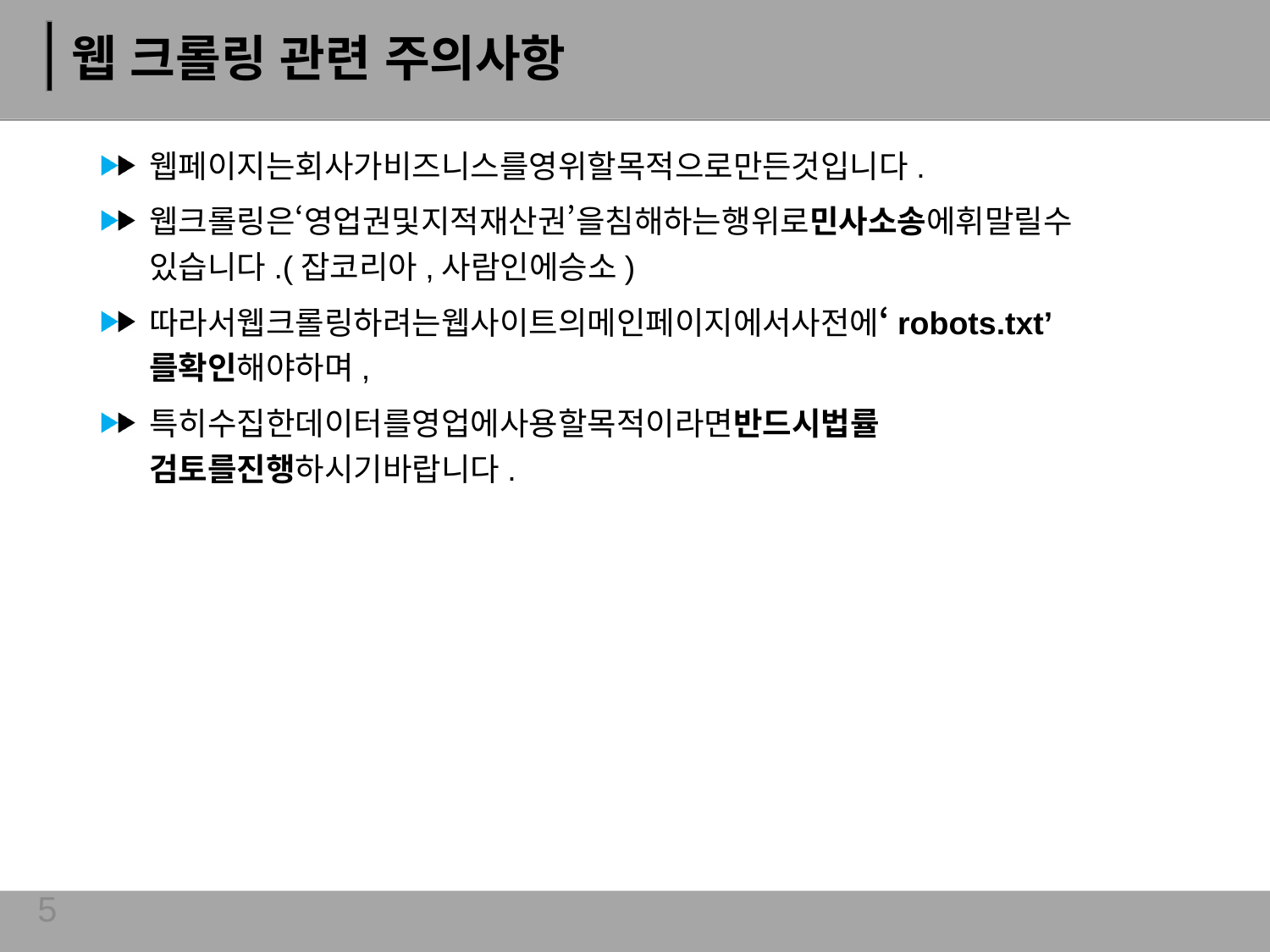

# 웹 크롤링 관련 주의사항
웹페이지는회사가비즈니스를영위할목적으로만든것입니다.
웹크롤링은‘영업권및지적재산권’을침해하는행위로민사소송에휘말릴수 있습니다.(잡코리아,사람인에승소)
따라서웹크롤링하려는웹사이트의메인페이지에서사전에‘robots.txt’를확인해야하며,
특히수집한데이터를영업에사용할목적이라면반드시법률 검토를진행하시기바랍니다.
5